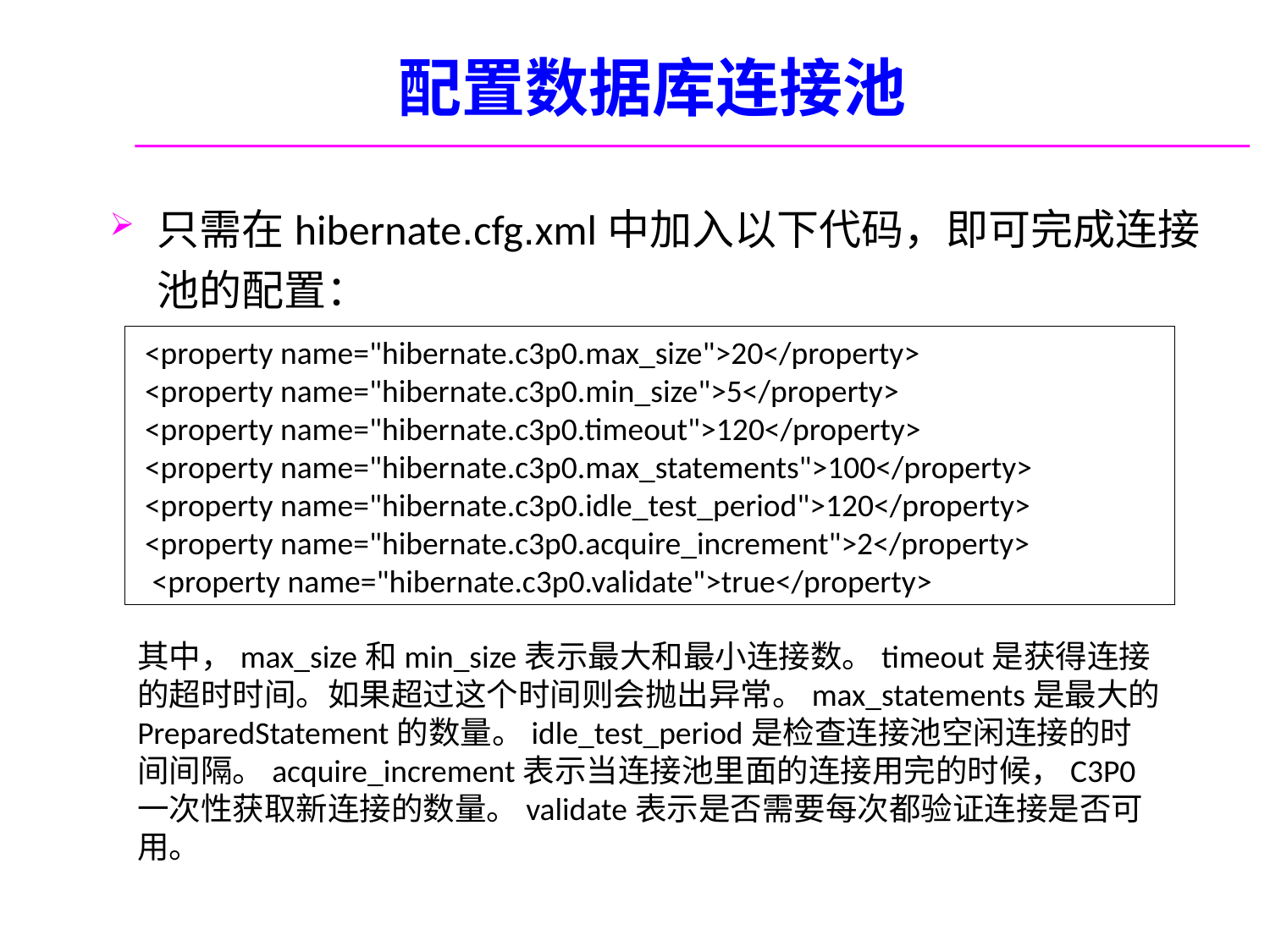

# 配置数据库连接池
只需在hibernate.cfg.xml中加入以下代码，即可完成连接池的配置：
<property name="hibernate.c3p0.max_size">20</property>
<property name="hibernate.c3p0.min_size">5</property>
<property name="hibernate.c3p0.timeout">120</property>
<property name="hibernate.c3p0.max_statements">100</property>
<property name="hibernate.c3p0.idle_test_period">120</property>
<property name="hibernate.c3p0.acquire_increment">2</property>
 <property name="hibernate.c3p0.validate">true</property>
其中，max_size和min_size表示最大和最小连接数。timeout是获得连接的超时时间。如果超过这个时间则会抛出异常。max_statements是最大的PreparedStatement的数量。idle_test_period是检查连接池空闲连接的时间间隔。acquire_increment表示当连接池里面的连接用完的时候，C3P0一次性获取新连接的数量。validate表示是否需要每次都验证连接是否可用。
42